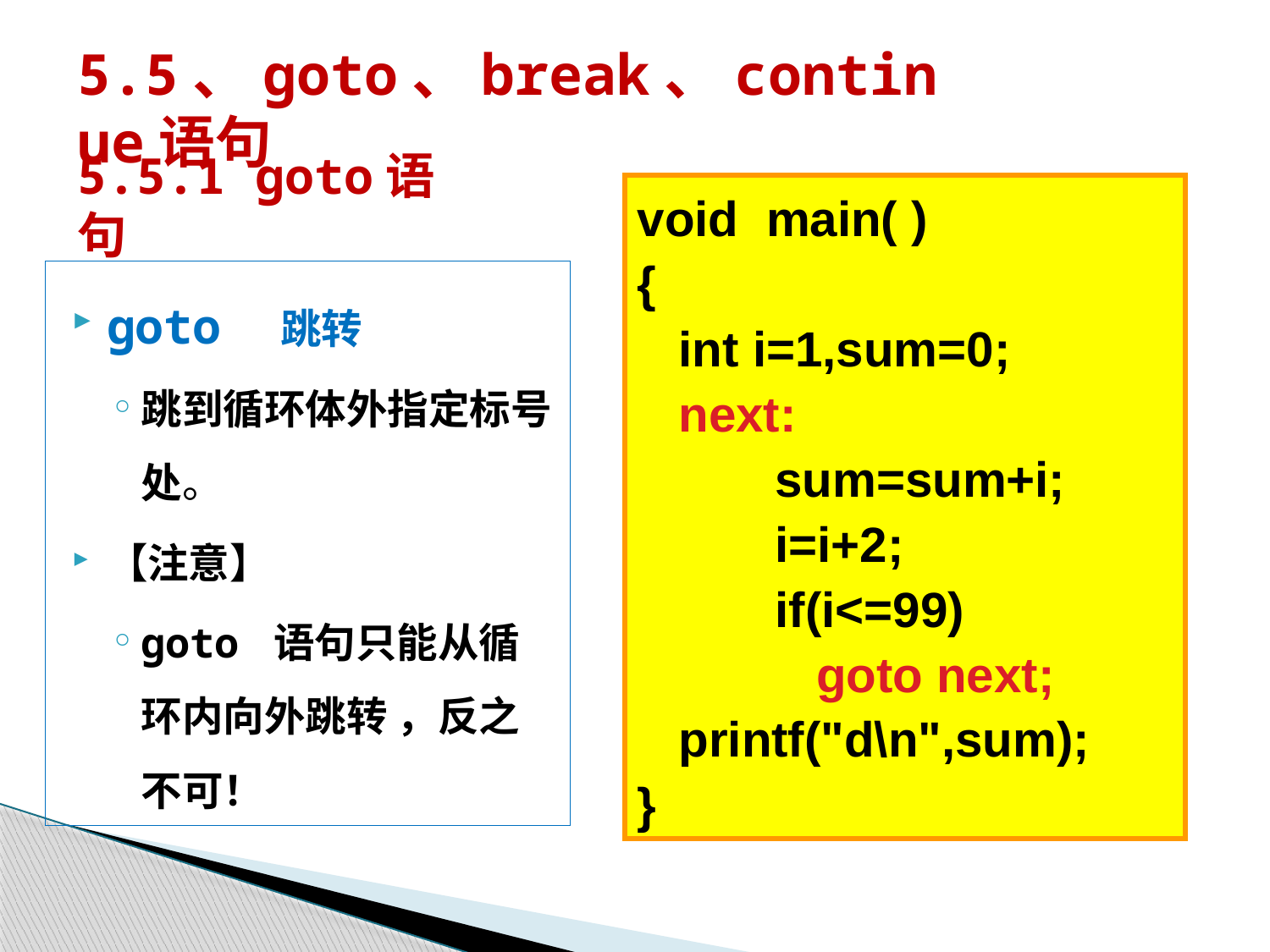

5.5、goto、break、continue语句
# 5.5.1 goto语句
void  main( )
{
   int i=1,sum=0;
   next:
          sum=sum+i;
          i=i+2;
          if(i<=99)
             goto next;
   printf("d\n",sum);
}
goto  跳转
跳到循环体外指定标号处。
【注意】
goto 语句只能从循环内向外跳转 ，反之不可！